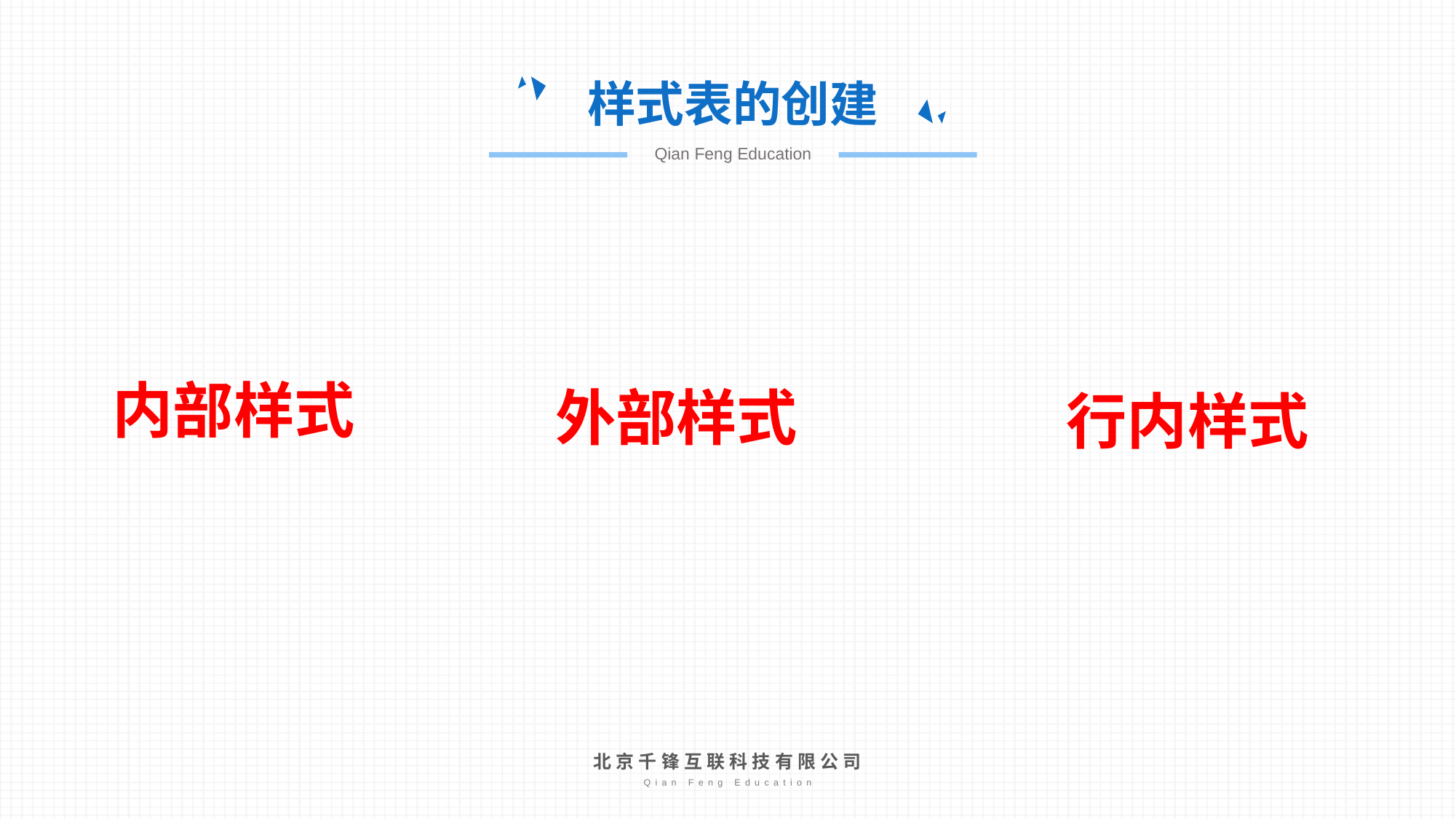

样式表的创建

Qian Feng Education

内部样式
外部样式
行内样式
北京千锋互联科技有限公司
Qian Feng Education